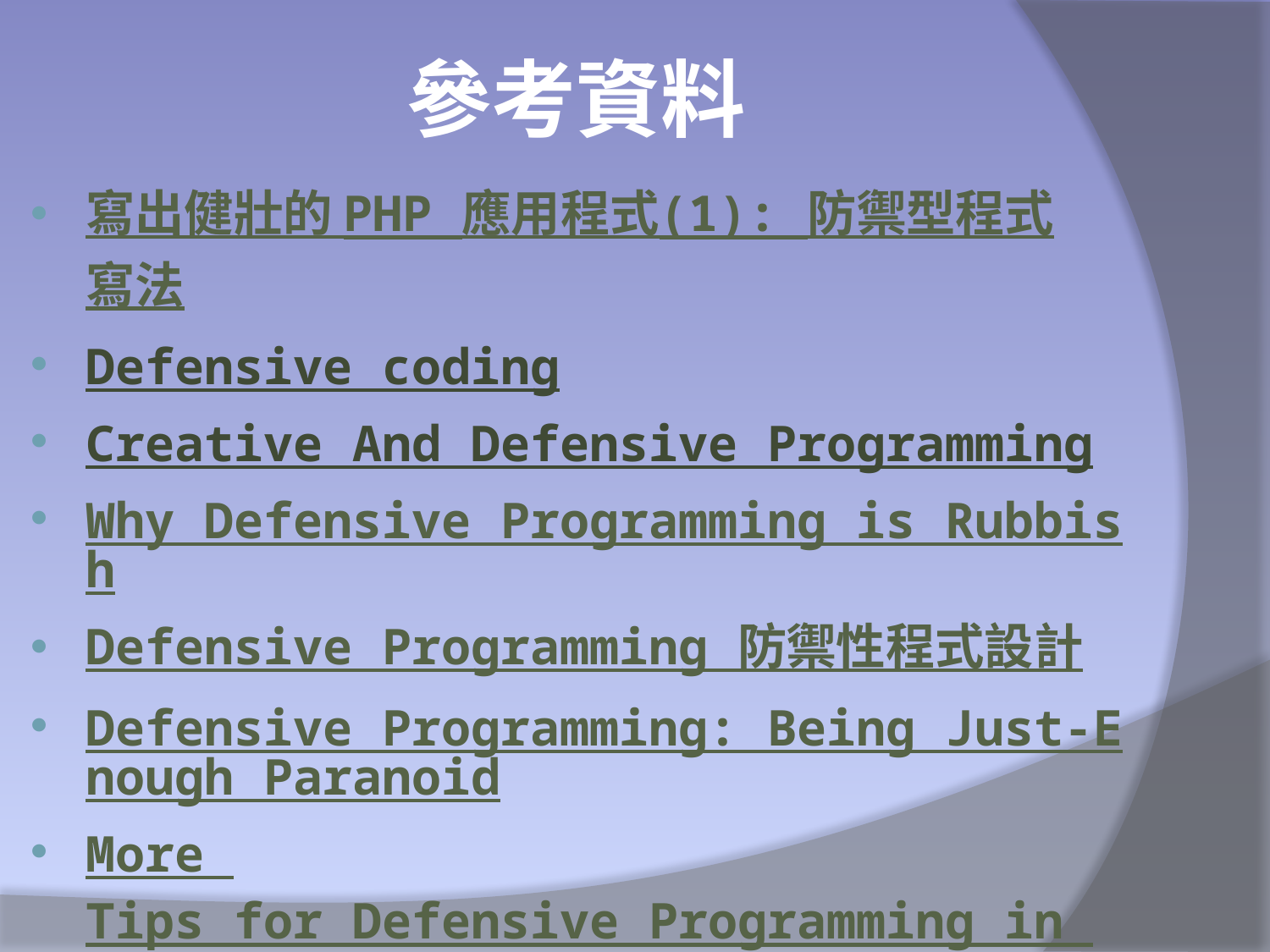

# 參考資料
寫出健壯的 PHP 應用程式(1): 防禦型程式寫法
Defensive coding
Creative And Defensive Programming
Why Defensive Programming is Rubbish
Defensive Programming 防禦性程式設計
Defensive Programming: Being Just-Enough Paranoid
More Tips for Defensive Programming in PHP